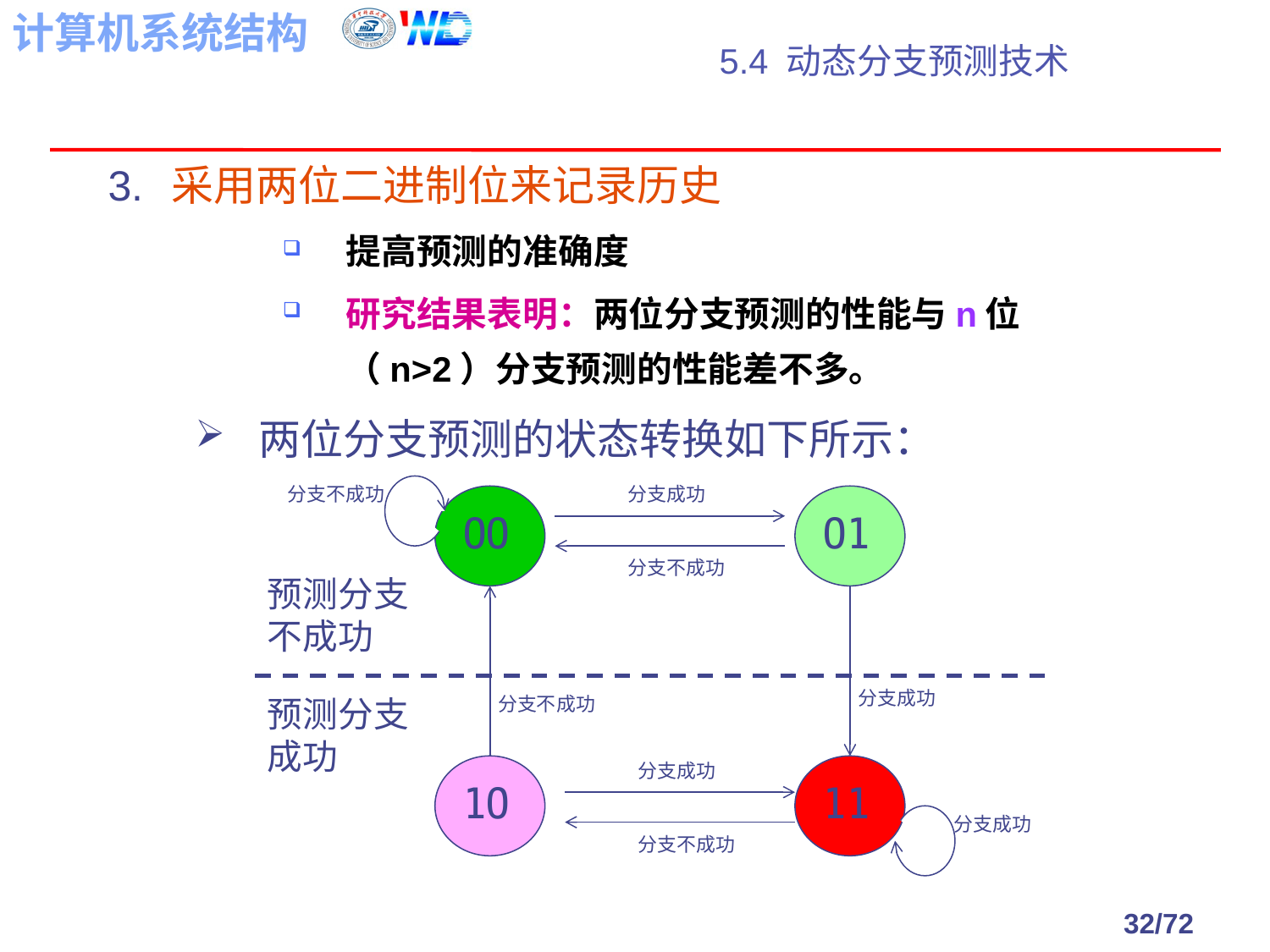

# 5.4 动态分支预测技术
采用两位二进制位来记录历史
提高预测的准确度
研究结果表明：两位分支预测的性能与n位（n>2）分支预测的性能差不多。
两位分支预测的状态转换如下所示：
分支不成功

分支成功
00
01
分支不成功
预测分支不成功
分支成功
预测分支成功
分支不成功
分支成功
10
11

分支成功
分支不成功